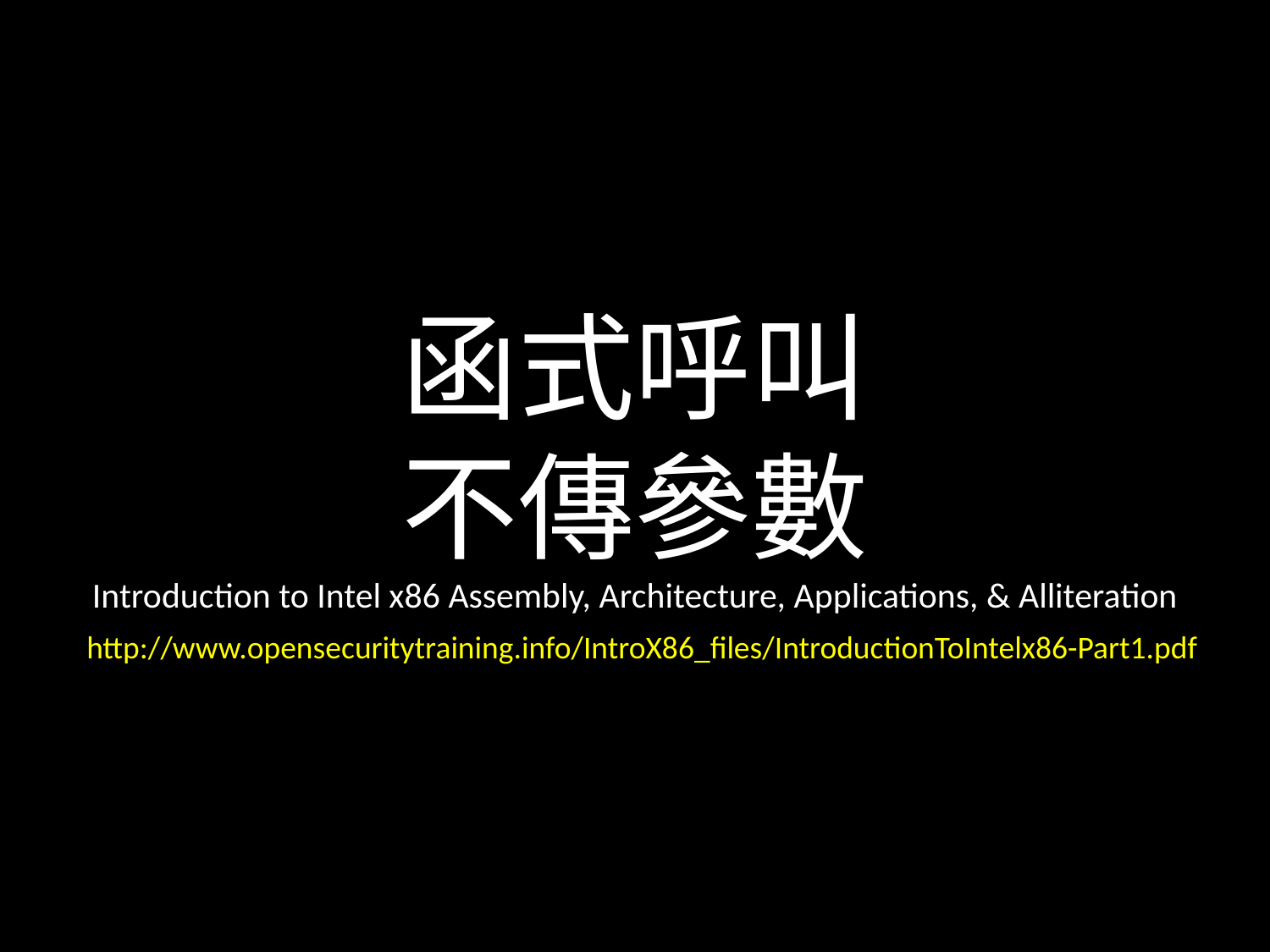

函式呼叫
不傳參數
Introduction to Intel x86 Assembly, Architecture, Applications, & Alliteration

#

http://www.opensecuritytraining.info/IntroX86_files/IntroductionToIntelx86-Part1.pdf